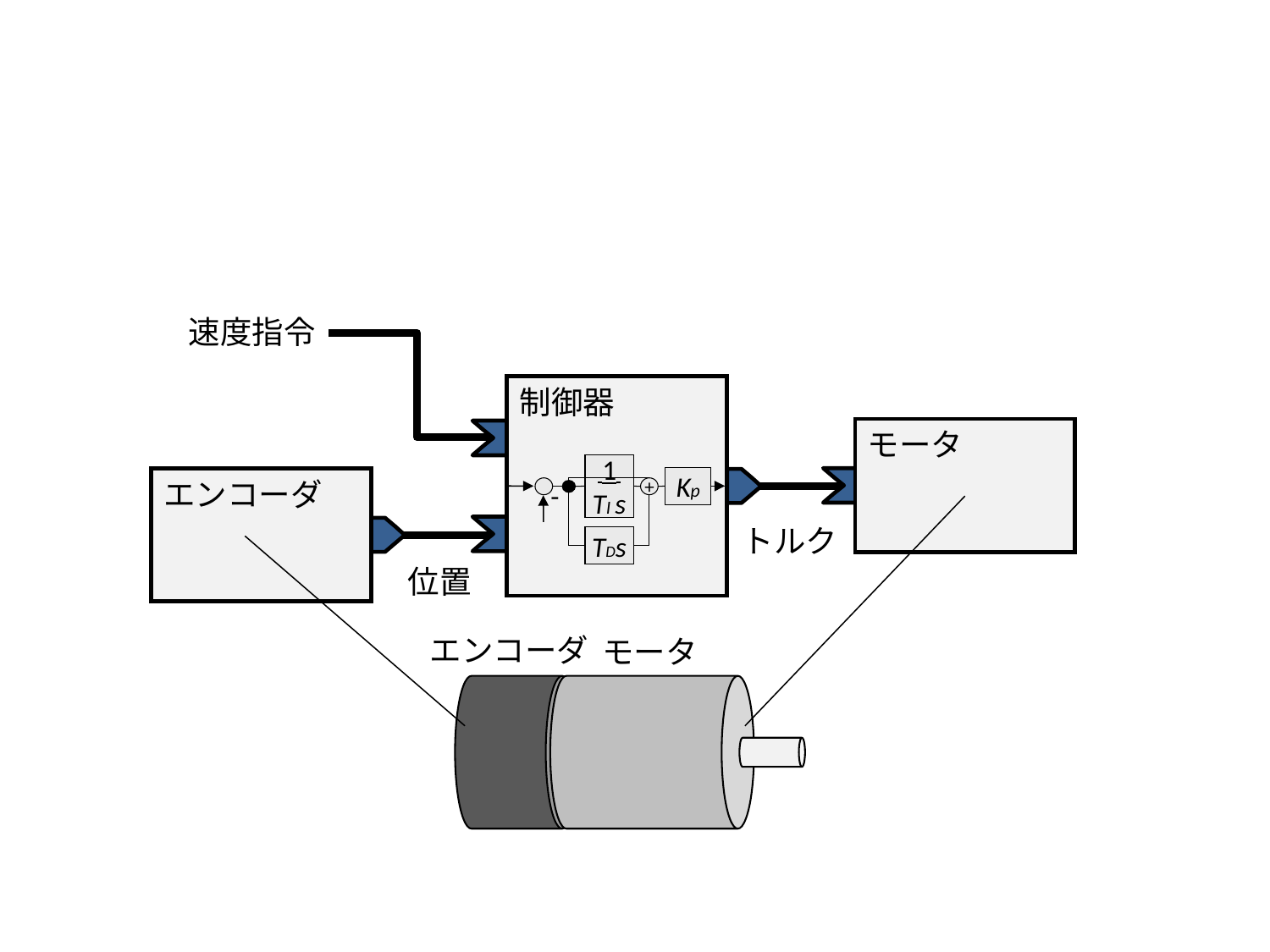

#
速度指令
制御器
モータ

 1
TI s
Kp

エンコーダ

+

-
トルク

TDs
位置

エンコーダ
モータ